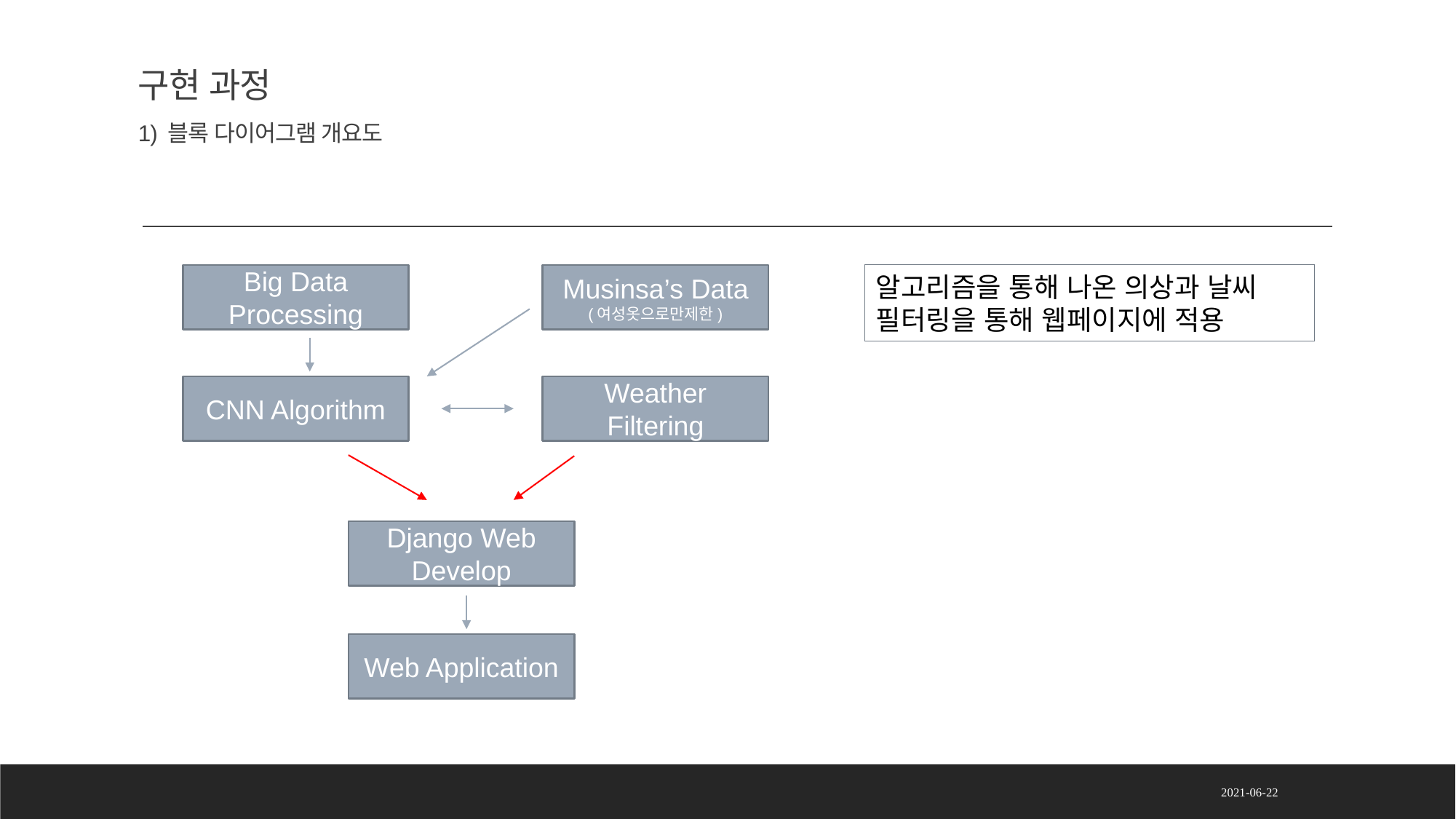

# 구현 과정 1) 블록 다이어그램 개요도
Big Data Processing
Musinsa’s Data
(여성옷으로만제한)
CNN Algorithm
Weather Filtering
Django Web Develop
Web Application
알고리즘을 통해 나온 의상과 날씨 필터링을 통해 웹페이지에 적용
2021-06-22